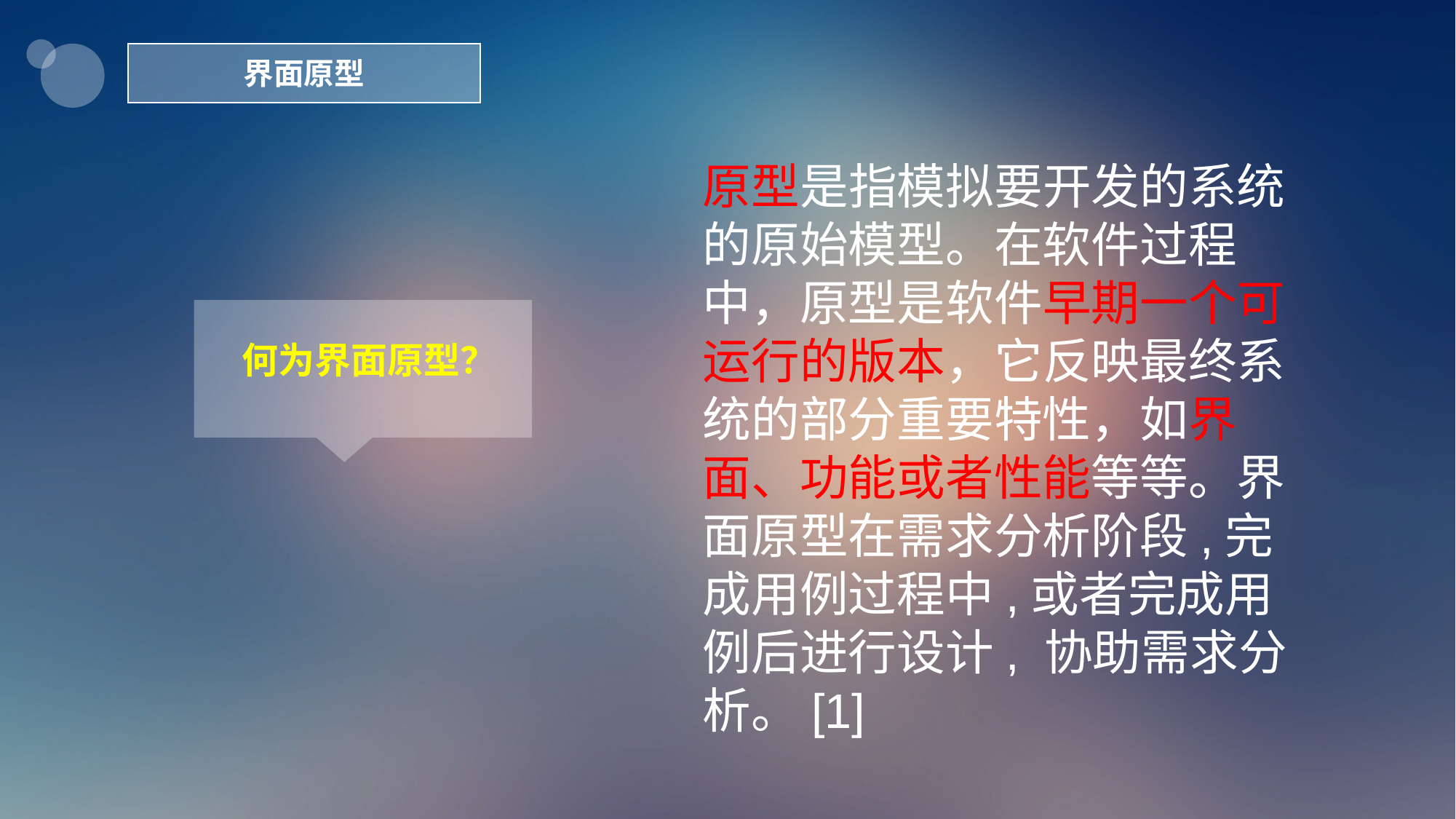

界面原型
原型是指模拟要开发的系统的原始模型。在软件过程中，原型是软件早期一个可运行的版本，它反映最终系统的部分重要特性，如界面、功能或者性能等等。界面原型在需求分析阶段,完成用例过程中,或者完成用例后进行设计, 协助需求分析。[1]

何为界面原型？